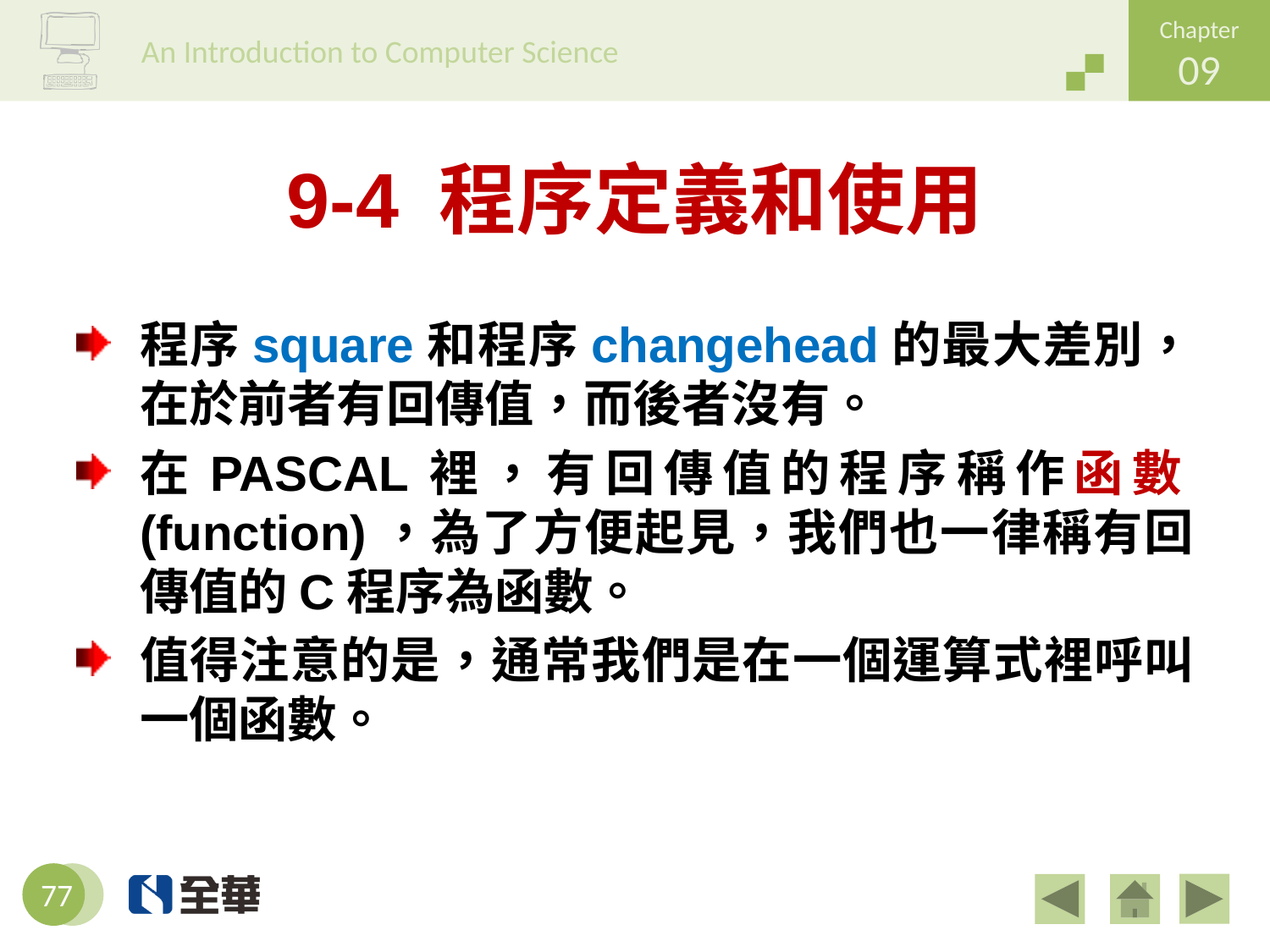

# 9-4 程序定義和使用
程序square和程序changehead的最大差別，在於前者有回傳值，而後者沒有。
在PASCAL裡，有回傳值的程序稱作函數(function)，為了方便起見，我們也一律稱有回傳值的C程序為函數。
值得注意的是，通常我們是在一個運算式裡呼叫一個函數。